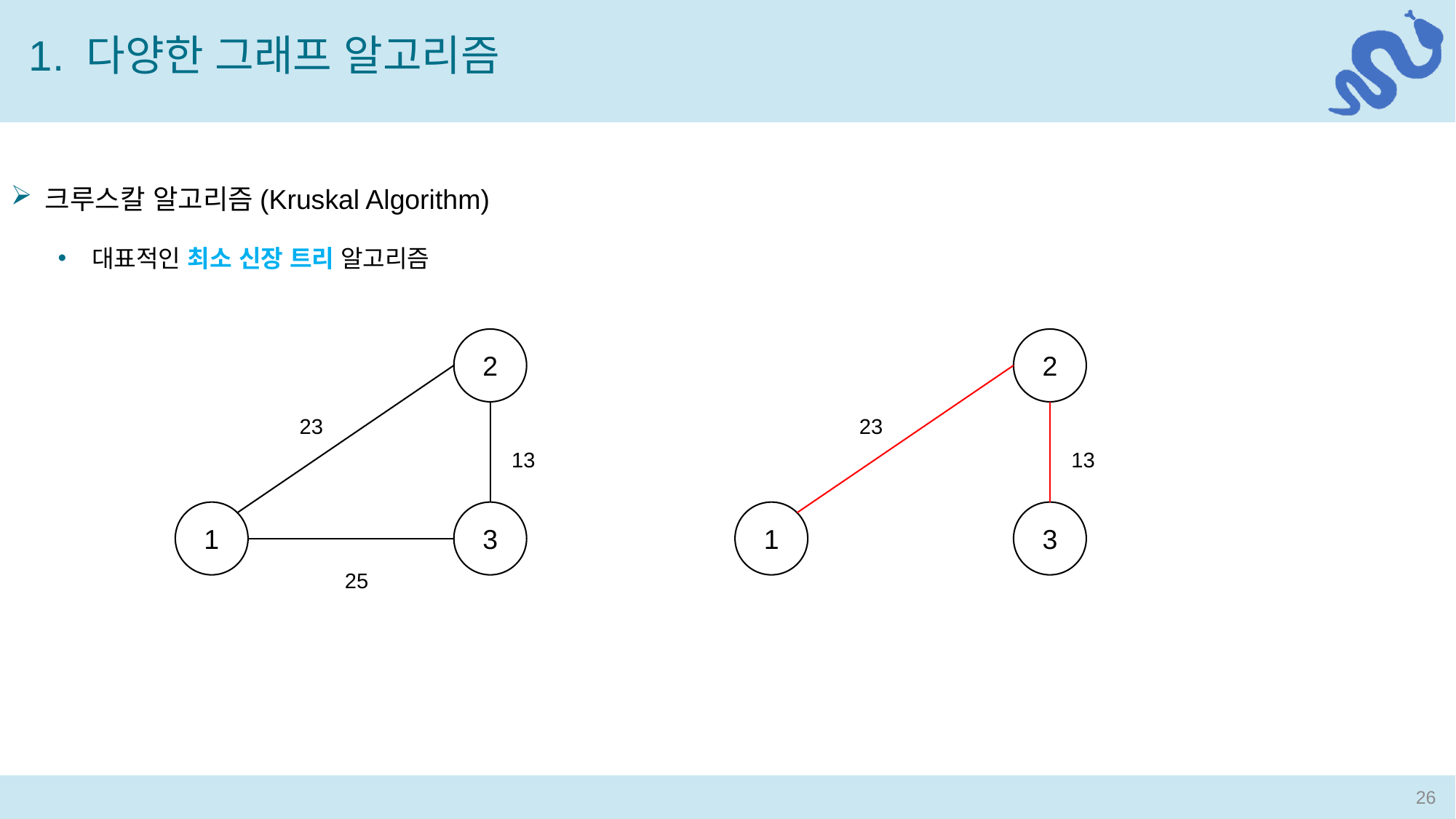

1. 다양한 그래프 알고리즘
크루스칼 알고리즘(Kruskal Algorithm)
대표적인 최소 신장 트리 알고리즘
2
2
23
23
13
13
1
3
1
3
25
26